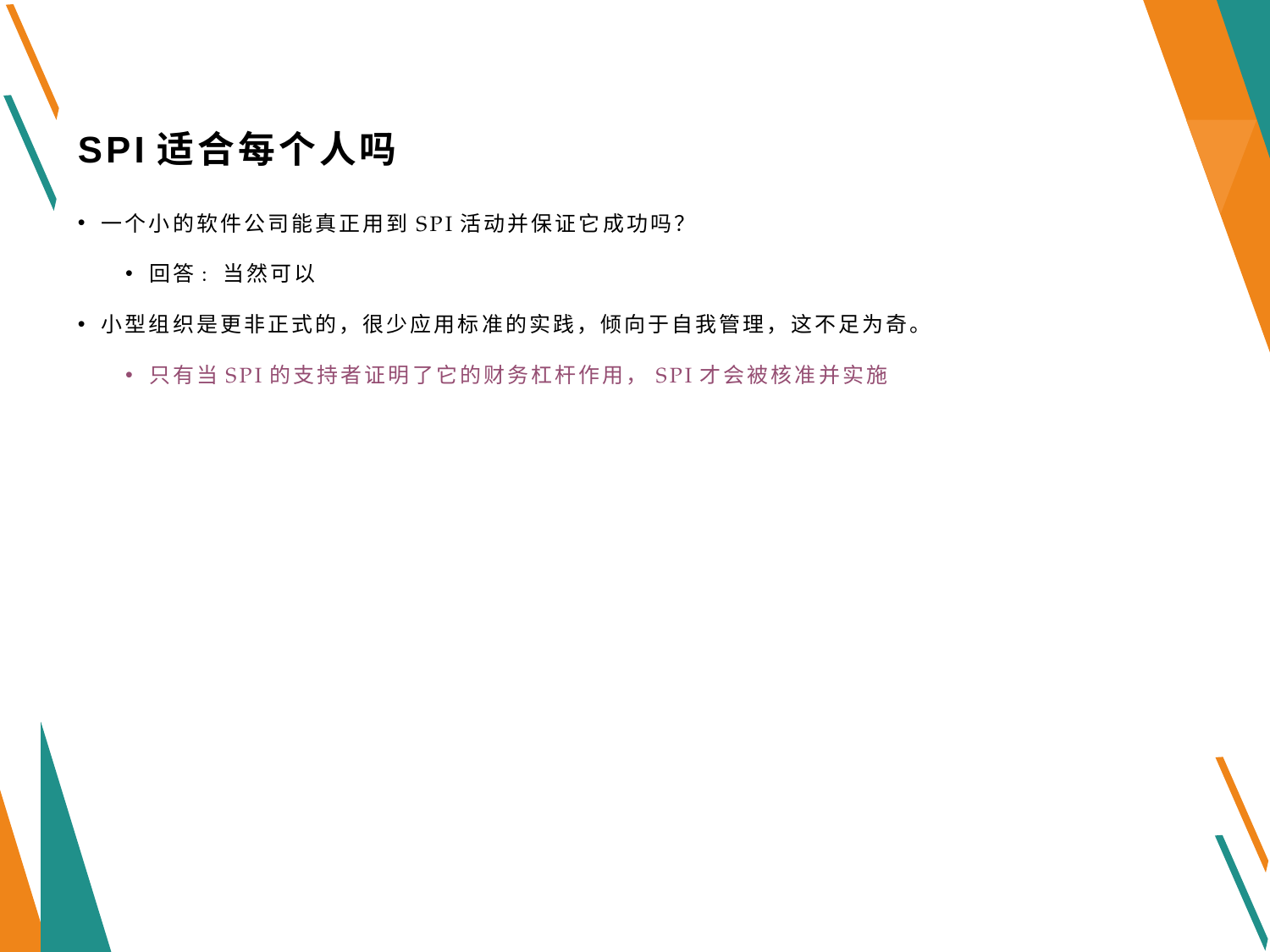

# SPI适合每个人吗
一个小的软件公司能真正用到SPI活动并保证它成功吗？
回答: 当然可以
小型组织是更非正式的，很少应用标准的实践，倾向于自我管理，这不足为奇。
只有当SPI的支持者证明了它的财务杠杆作用，SPI才会被核准并实施
7